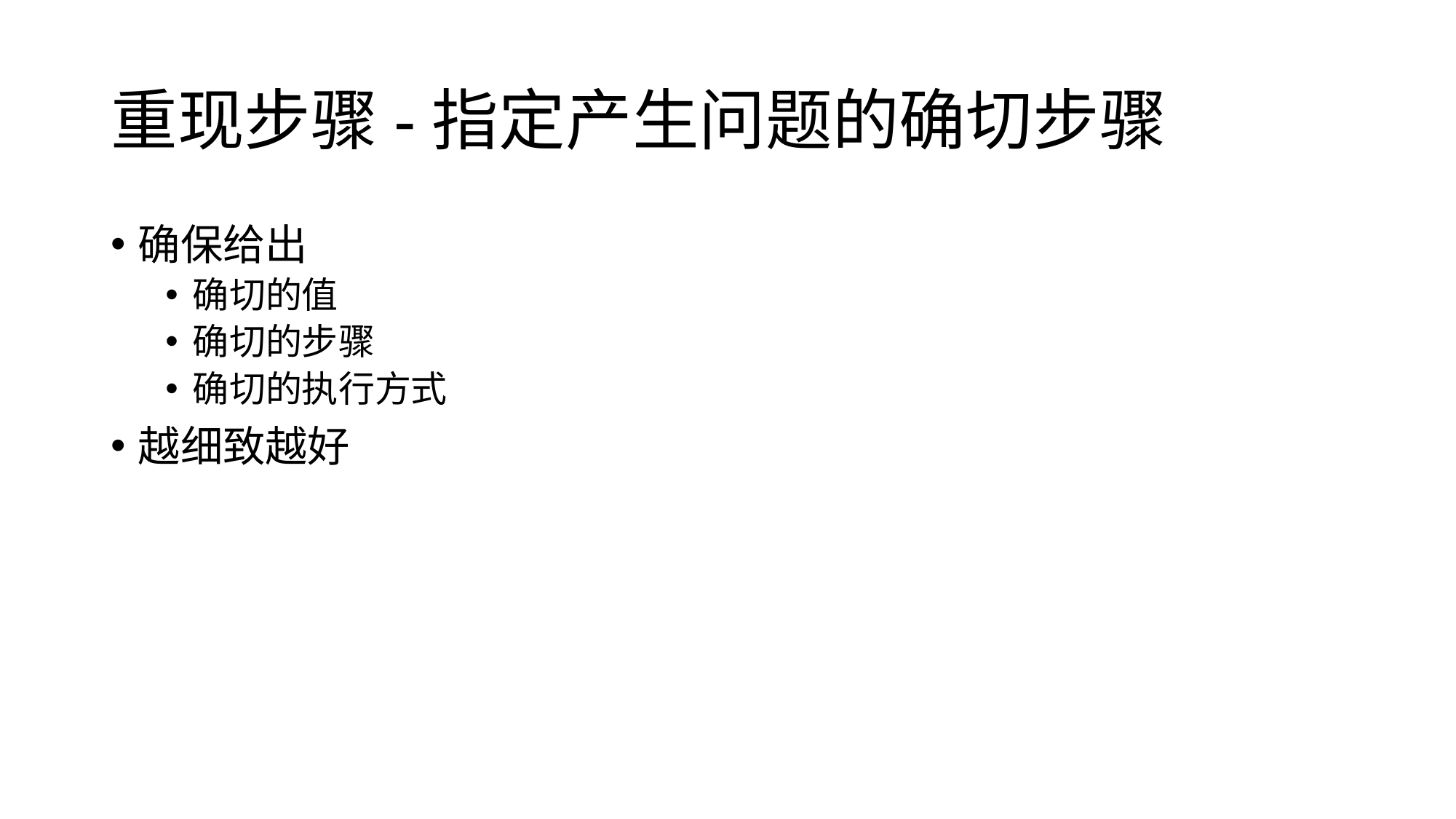

# 重现步骤-指定产生问题的确切步骤
确保给出
确切的值
确切的步骤
确切的执行方式
越细致越好